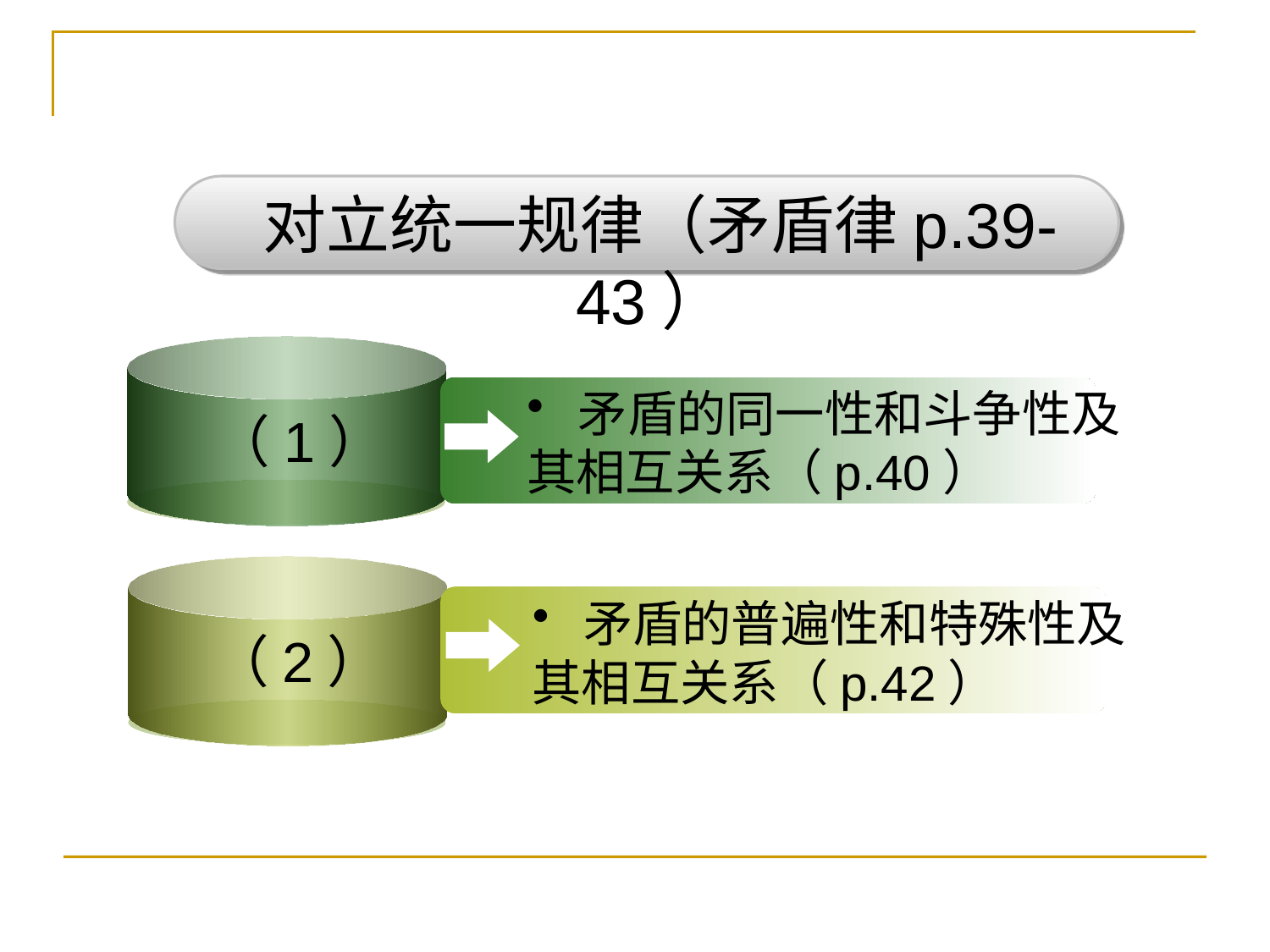

对立统一规律（矛盾律p.39-43）

  矛盾的同一性和斗争性及其相互关系（p.40）

 （1）

  矛盾的普遍性和特殊性及其相互关系（p.42）

 （2）